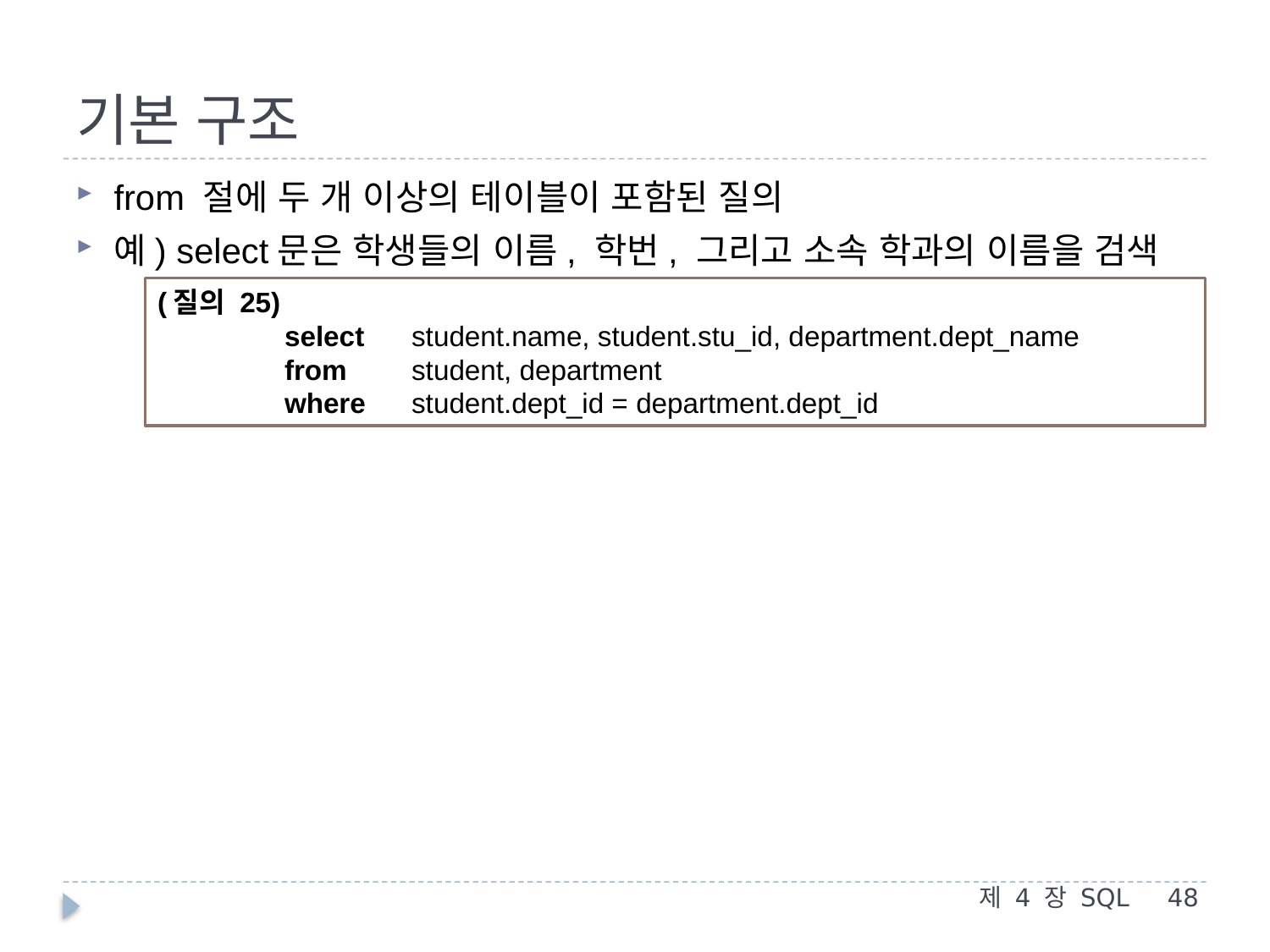

# 기본 구조
from 절에 두 개 이상의 테이블이 포함된 질의
예) select문은 학생들의 이름, 학번, 그리고 소속 학과의 이름을 검색

(질의 25)
	select 	student.name, student.stu_id, department.dept_name
	from 	student, department
	where 	student.dept_id = department.dept_id
제 4 장 SQL
48